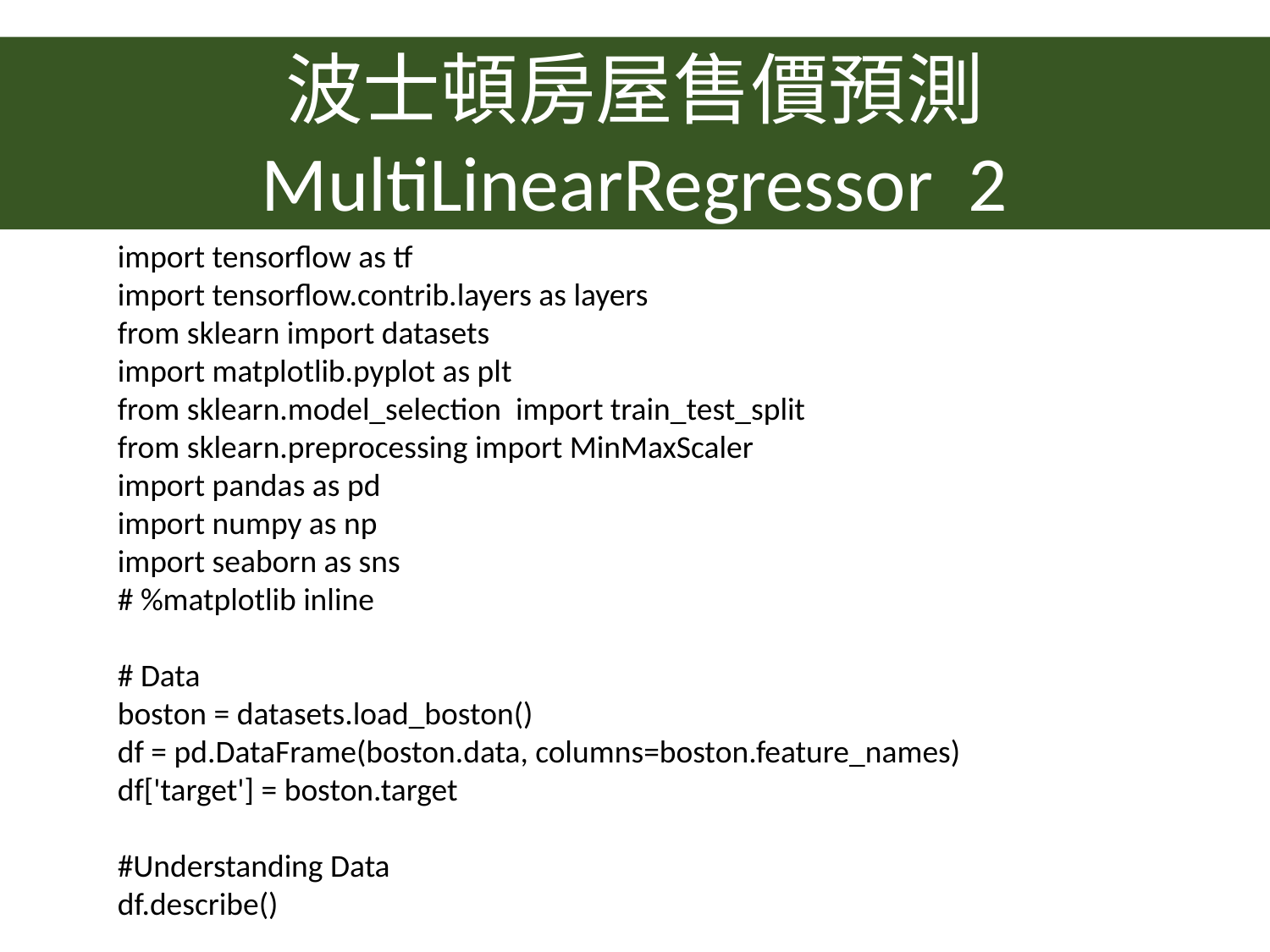

波士頓房屋售價預測
MultiLinearRegressor  2
import tensorflow as tf
import tensorflow.contrib.layers as layers
from sklearn import datasets
import matplotlib.pyplot as plt
from sklearn.model_selection  import train_test_split
from sklearn.preprocessing import MinMaxScaler
import pandas as pd
import numpy as np
import seaborn as sns
# %matplotlib inline

# Data
boston = datasets.load_boston()
df = pd.DataFrame(boston.data, columns=boston.feature_names)
df['target'] = boston.target

#Understanding Data
df.describe()